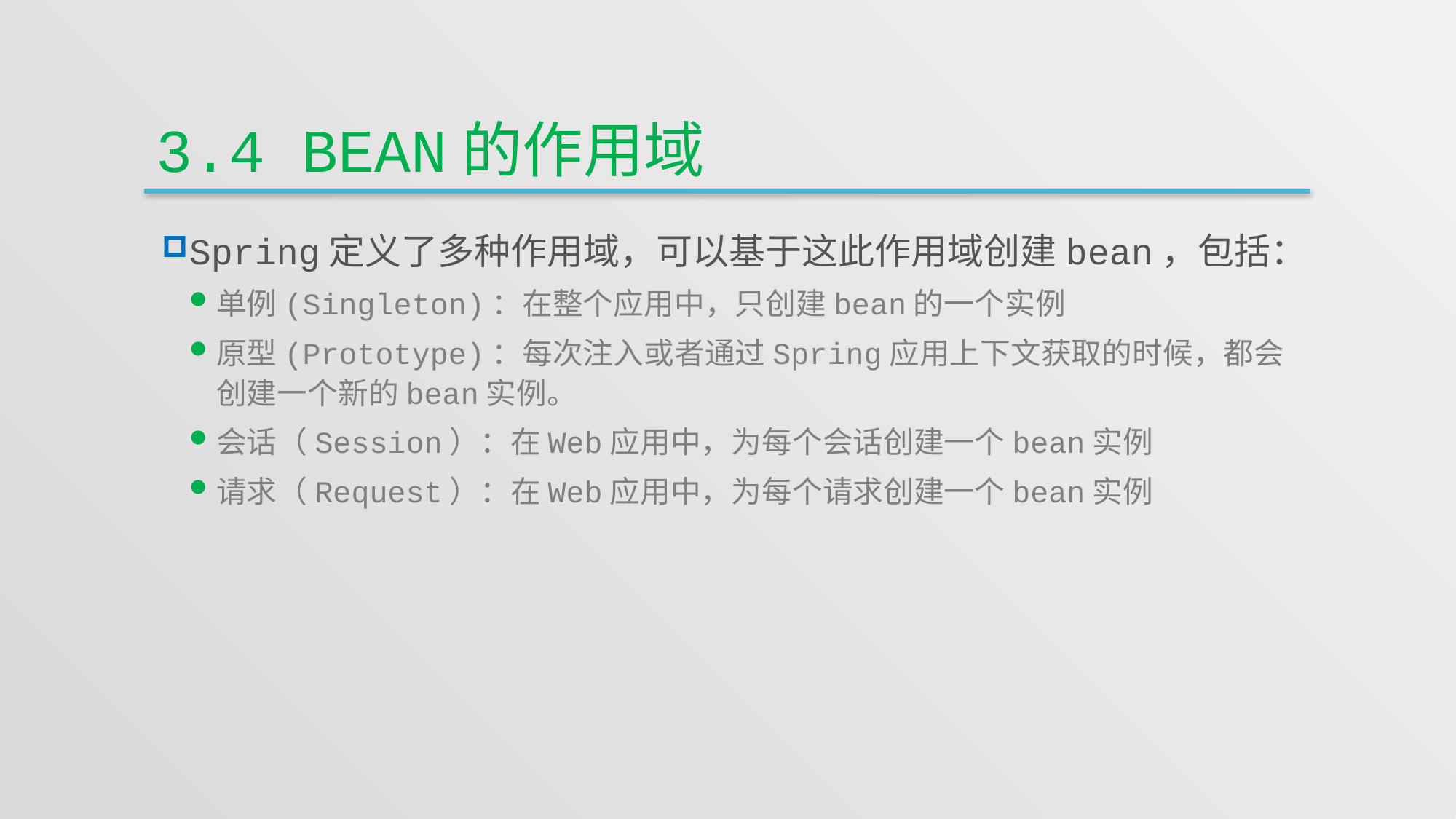

# 3.4 bean的作用域
Spring定义了多种作用域，可以基于这此作用域创建bean，包括：
单例(Singleton)：在整个应用中，只创建bean的一个实例
原型(Prototype)：每次注入或者通过Spring应用上下文获取的时候，都会创建一个新的bean实例。
会话（Session）：在Web应用中，为每个会话创建一个bean实例
请求（Request）：在Web应用中，为每个请求创建一个bean实例